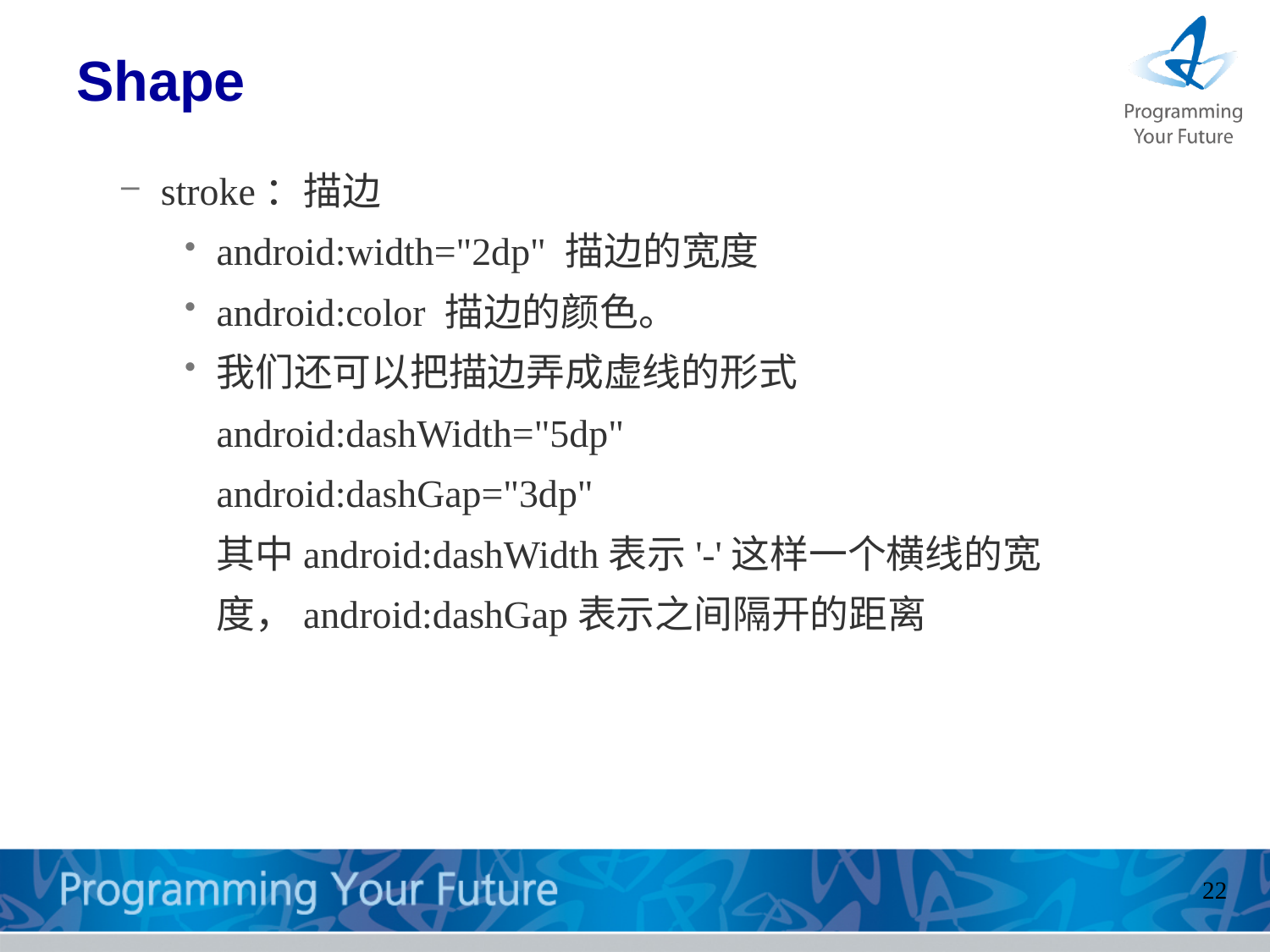

# Shape
stroke：描边
android:width="2dp" 描边的宽度
android:color 描边的颜色。
我们还可以把描边弄成虚线的形式android:dashWidth="5dp" 
android:dashGap="3dp"
其中android:dashWidth表示'-'这样一个横线的宽度，android:dashGap表示之间隔开的距离